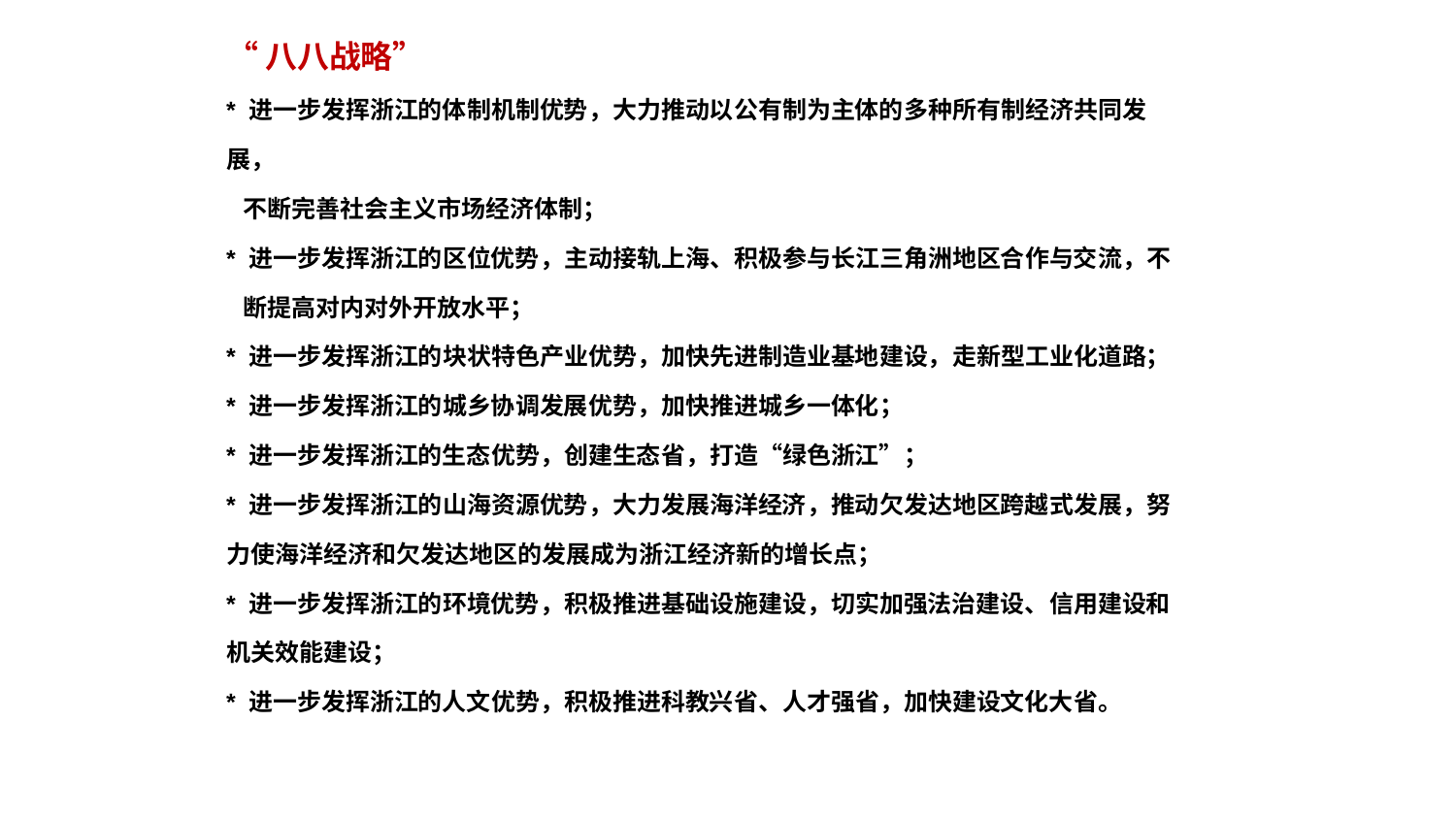

“八八战略”
* 进一步发挥浙江的体制机制优势，大力推动以公有制为主体的多种所有制经济共同发展，
  不断完善社会主义市场经济体制；
* 进一步发挥浙江的区位优势，主动接轨上海、积极参与长江三角洲地区合作与交流，不
  断提高对内对外开放水平；
* 进一步发挥浙江的块状特色产业优势，加快先进制造业基地建设，走新型工业化道路；
* 进一步发挥浙江的城乡协调发展优势，加快推进城乡一体化；
* 进一步发挥浙江的生态优势，创建生态省，打造“绿色浙江”；
* 进一步发挥浙江的山海资源优势，大力发展海洋经济，推动欠发达地区跨越式发展，努力使海洋经济和欠发达地区的发展成为浙江经济新的增长点；
* 进一步发挥浙江的环境优势，积极推进基础设施建设，切实加强法治建设、信用建设和机关效能建设；
* 进一步发挥浙江的人文优势，积极推进科教兴省、人才强省，加快建设文化大省。